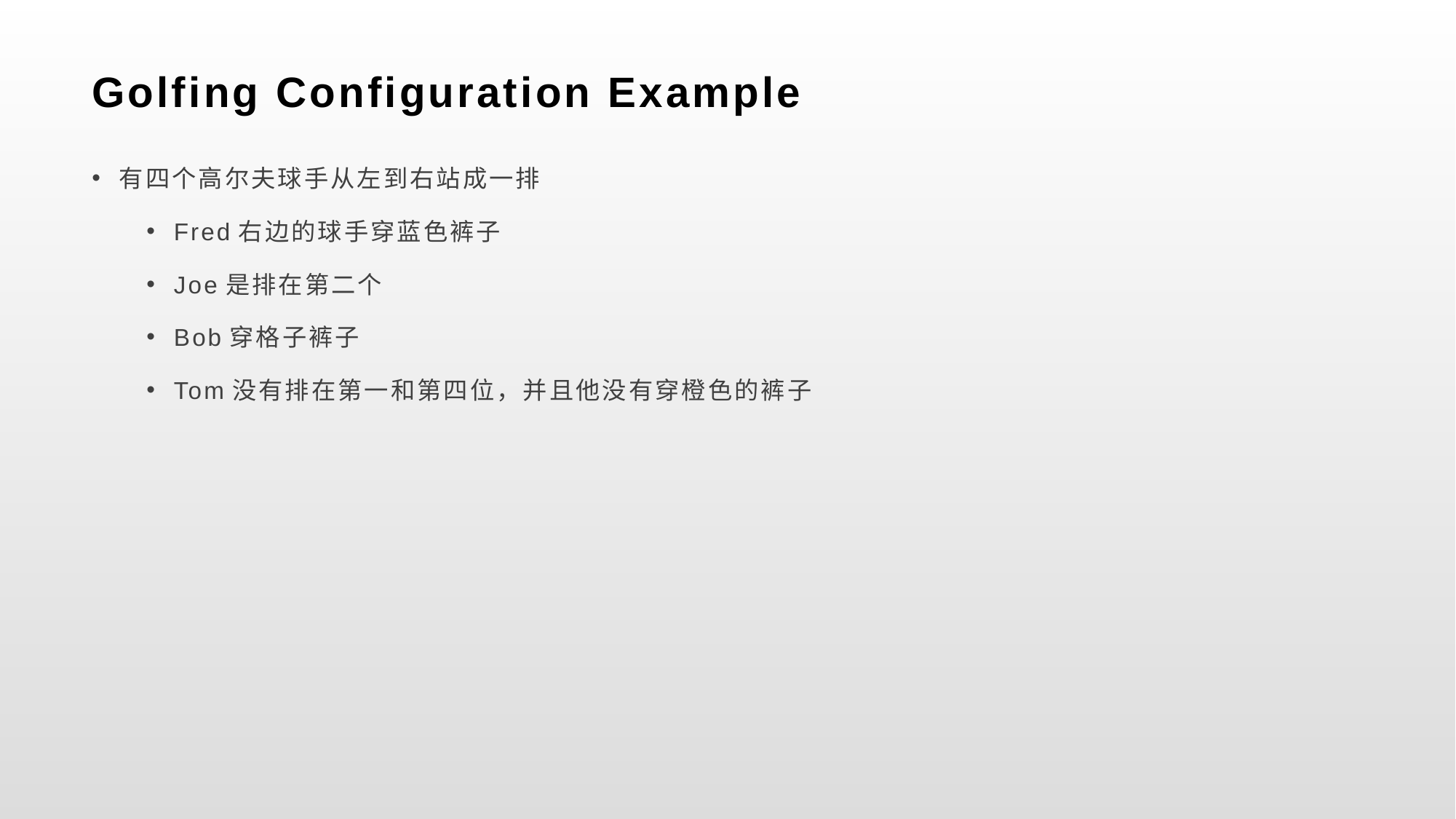

# Golfing Configuration Example
有四个高尔夫球手从左到右站成一排
Fred右边的球手穿蓝色裤子
Joe是排在第二个
Bob穿格子裤子
Tom没有排在第一和第四位，并且他没有穿橙色的裤子